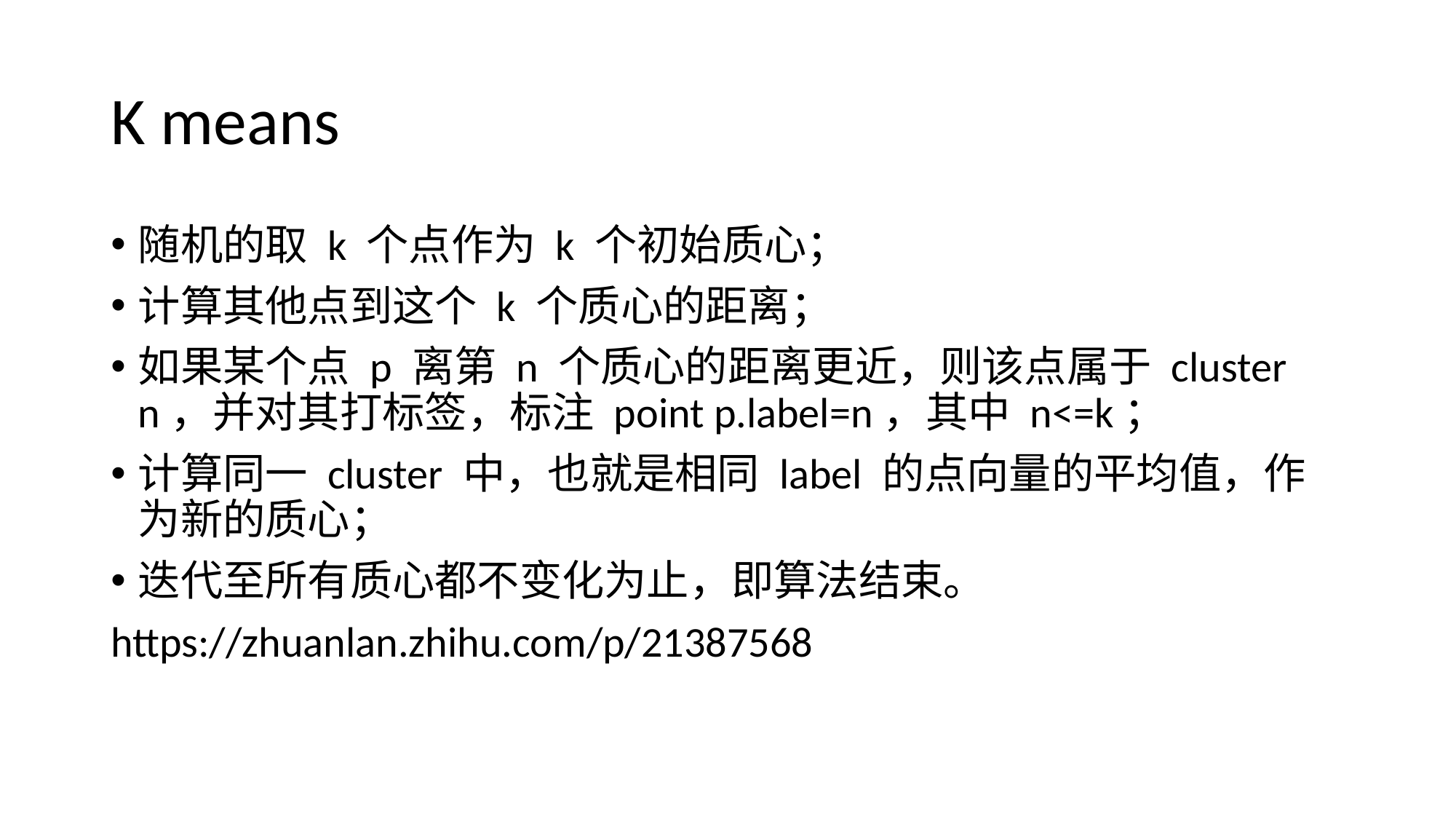

# K means
随机的取 k 个点作为 k 个初始质心；
计算其他点到这个 k 个质心的距离；
如果某个点 p 离第 n 个质心的距离更近，则该点属于 cluster n，并对其打标签，标注 point p.label=n，其中 n<=k；
计算同一 cluster 中，也就是相同 label 的点向量的平均值，作为新的质心；
迭代至所有质心都不变化为止，即算法结束。
https://zhuanlan.zhihu.com/p/21387568